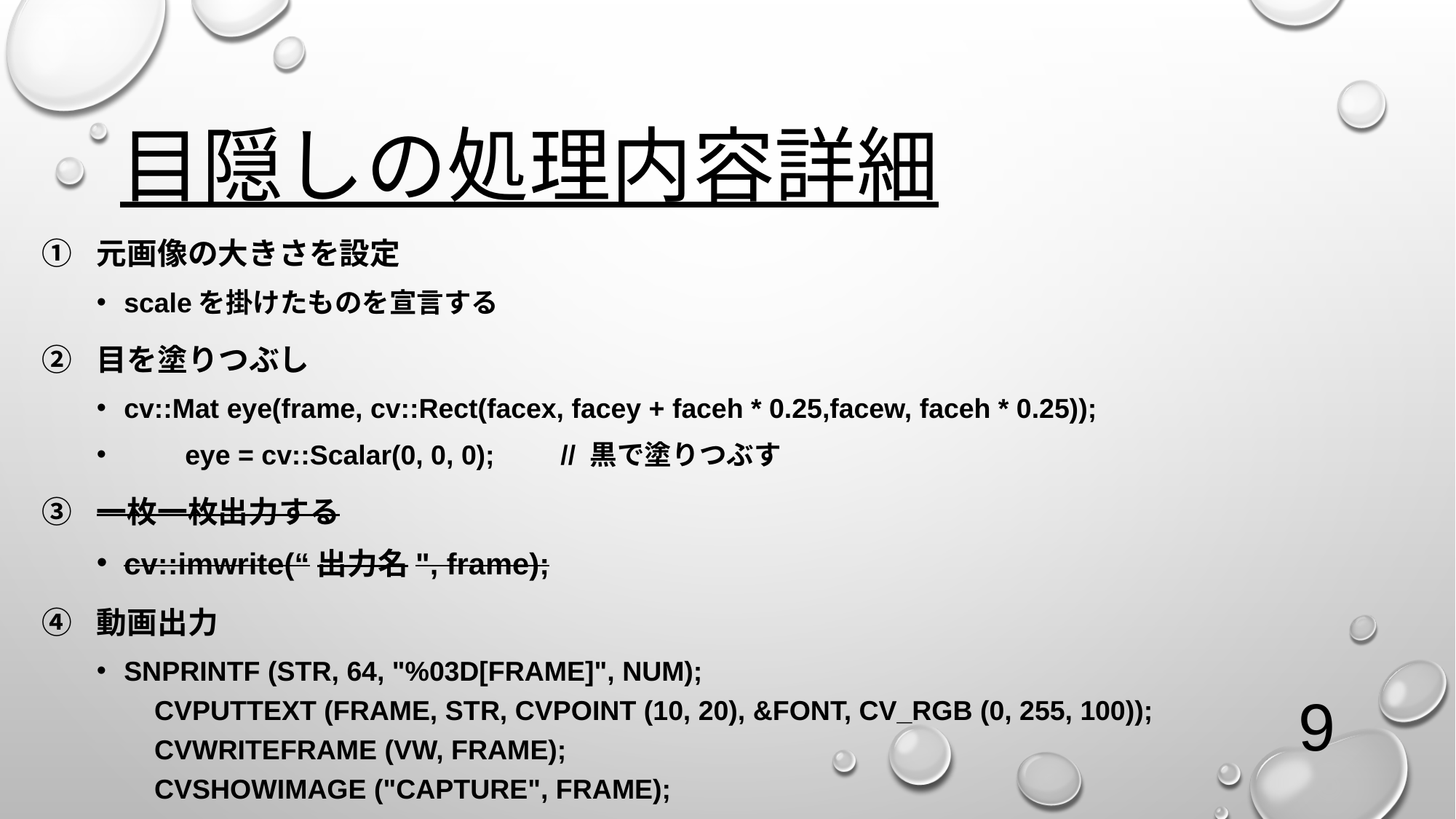

# 目隠しの処理内容詳細
元画像の大きさを設定
scaleを掛けたものを宣言する
目を塗りつぶし
cv::Mat eye(frame, cv::Rect(facex, facey + faceh * 0.25,facew, faceh * 0.25));
　　eye = cv::Scalar(0, 0, 0);	// 黒で塗りつぶす
一枚一枚出力する
cv::imwrite(“出力名", frame);
動画出力
snprintf (str, 64, "%03d[frame]", num);
    cvPutText (frame, str, cvPoint (10, 20), &font, CV_RGB (0, 255, 100));
    cvWriteFrame (vw, frame);
    cvShowImage ("Capture", frame);
9